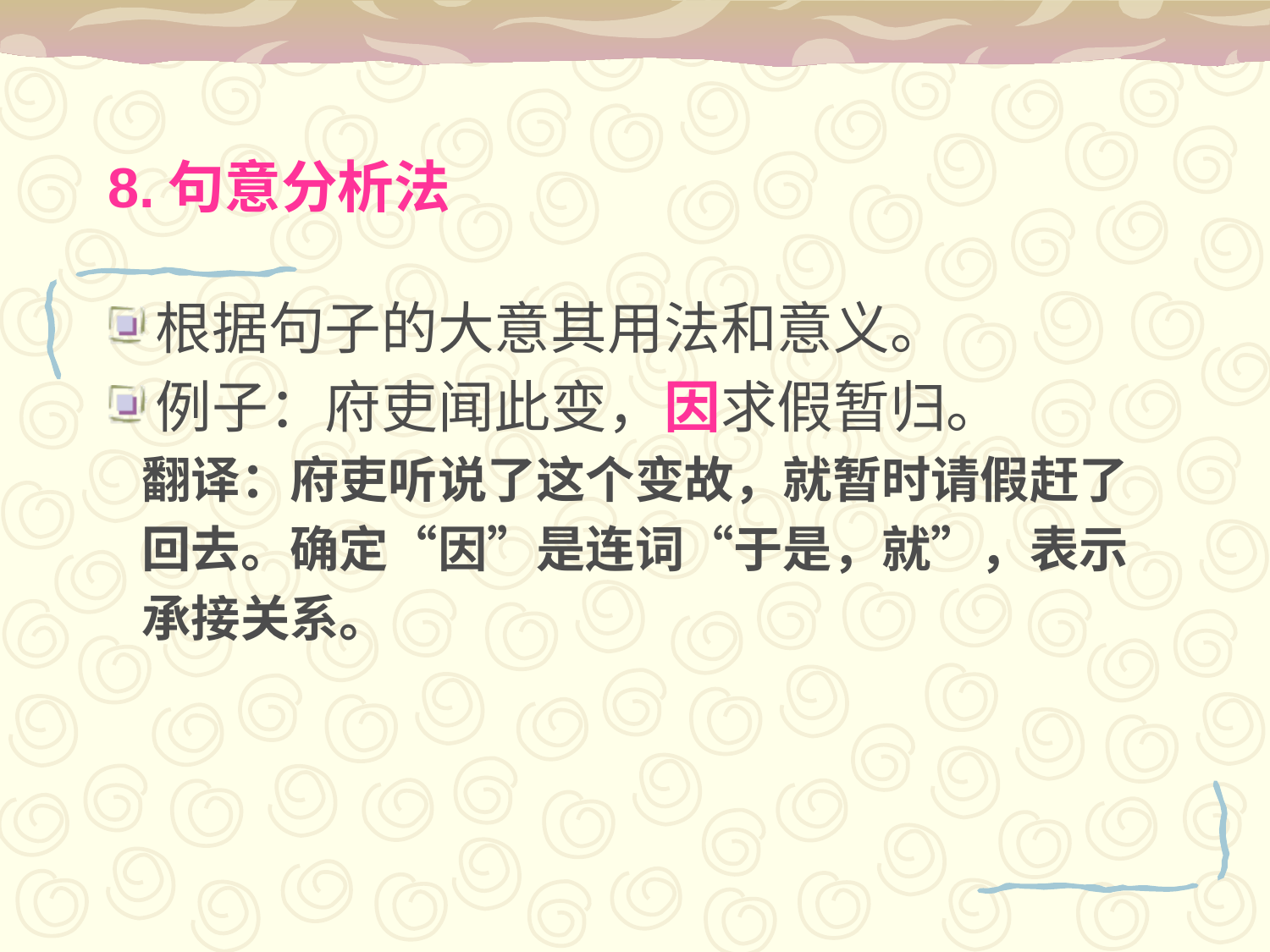

# 8.句意分析法
根据句子的大意其用法和意义。
例子：府吏闻此变，因求假暂归。
  翻译：府吏听说了这个变故，就暂时请假赶了
  回去。确定“因”是连词“于是，就”，表示
  承接关系。